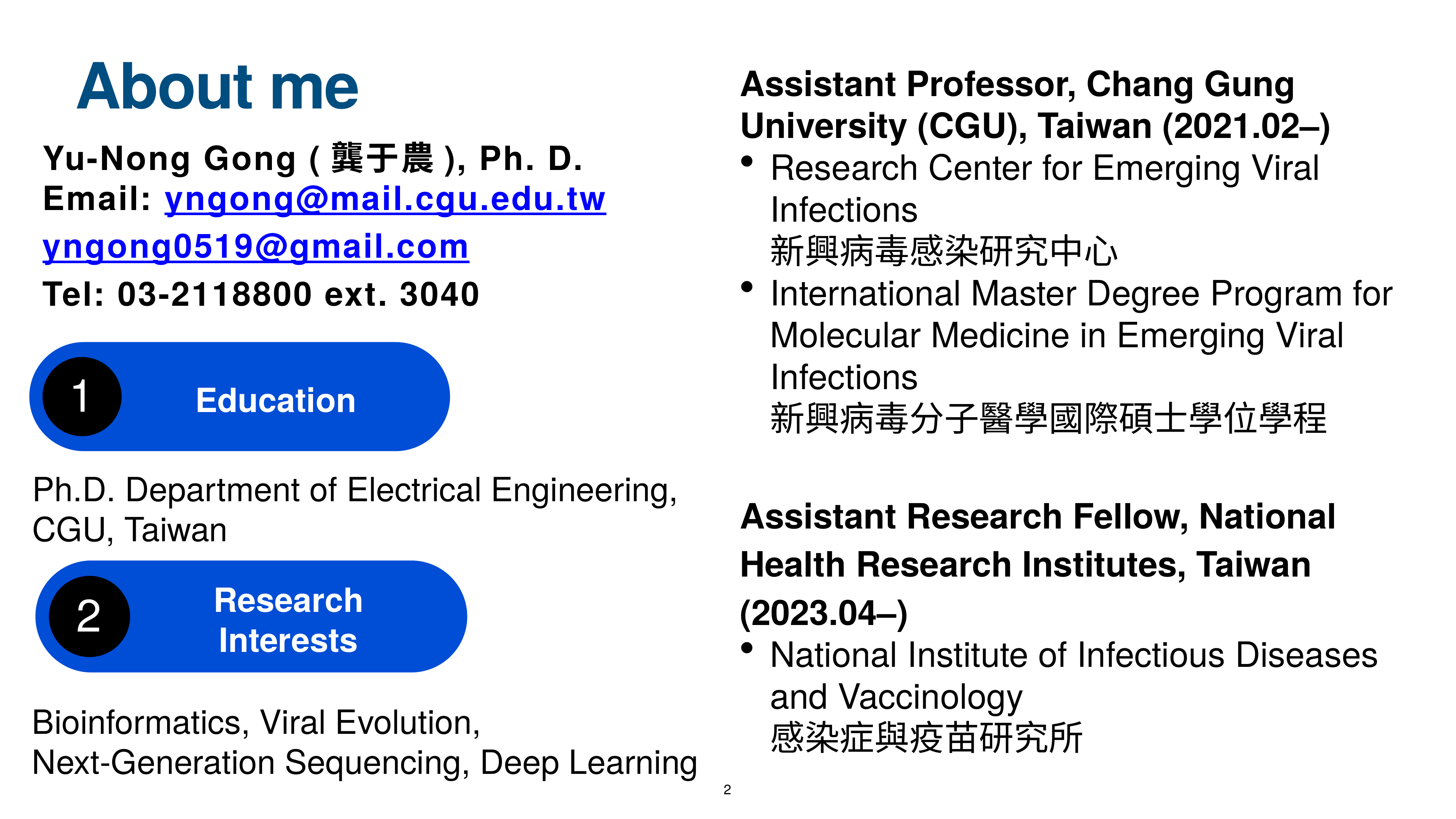

Assistant Professor, Chang Gung University (CGU), Taiwan (2021.02–)
Research Center for Emerging Viral Infections
新興病毒感染研究中心
International Master Degree Program for Molecular Medicine in Emerging Viral Infections
新興病毒分子醫學國際碩士學位學程

Assistant Research Fellow, National Health Research Institutes, Taiwan (2023.04–)
National Institute of Infectious Diseases and Vaccinology
感染症與疫苗研究所
# About me
Yu-Nong Gong (龔于農), Ph. D.
Email: yngong@mail.cgu.edu.tw
yngong0519@gmail.com
Tel: 03-2118800 ext. 3040

Education

1
Ph.D. Department of Electrical Engineering, CGU, Taiwan

Research Interests

2
Bioinformatics, Viral Evolution,
Next-Generation Sequencing, Deep Learning
2